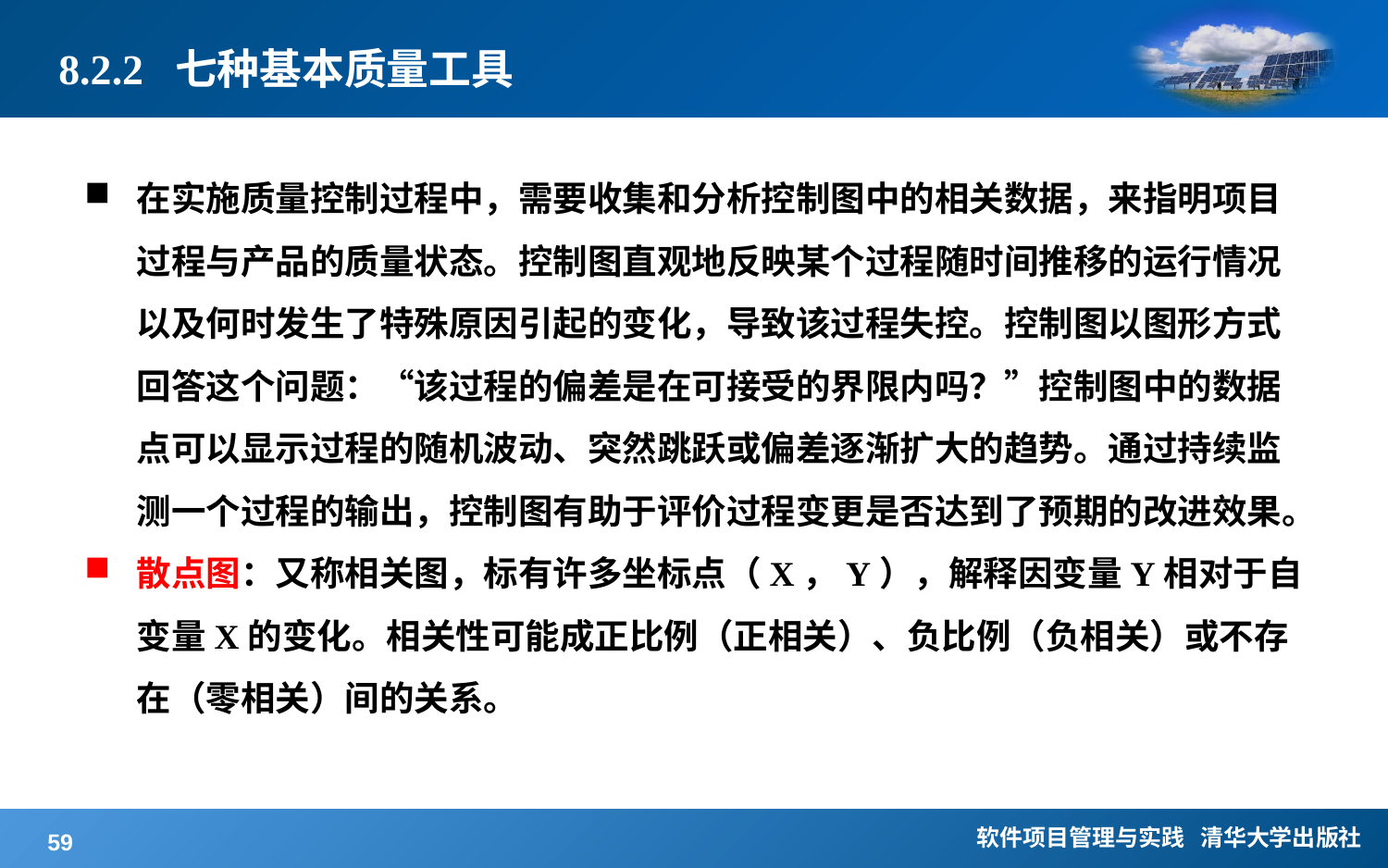

# 8.2.2  七种基本质量工具
在实施质量控制过程中，需要收集和分析控制图中的相关数据，来指明项目过程与产品的质量状态。控制图直观地反映某个过程随时间推移的运行情况以及何时发生了特殊原因引起的变化，导致该过程失控。控制图以图形方式回答这个问题：“该过程的偏差是在可接受的界限内吗？”控制图中的数据点可以显示过程的随机波动、突然跳跃或偏差逐渐扩大的趋势。通过持续监测一个过程的输出，控制图有助于评价过程变更是否达到了预期的改进效果。
散点图：又称相关图，标有许多坐标点（X，Y），解释因变量Y相对于自变量X的变化。相关性可能成正比例（正相关）、负比例（负相关）或不存在（零相关）间的关系。